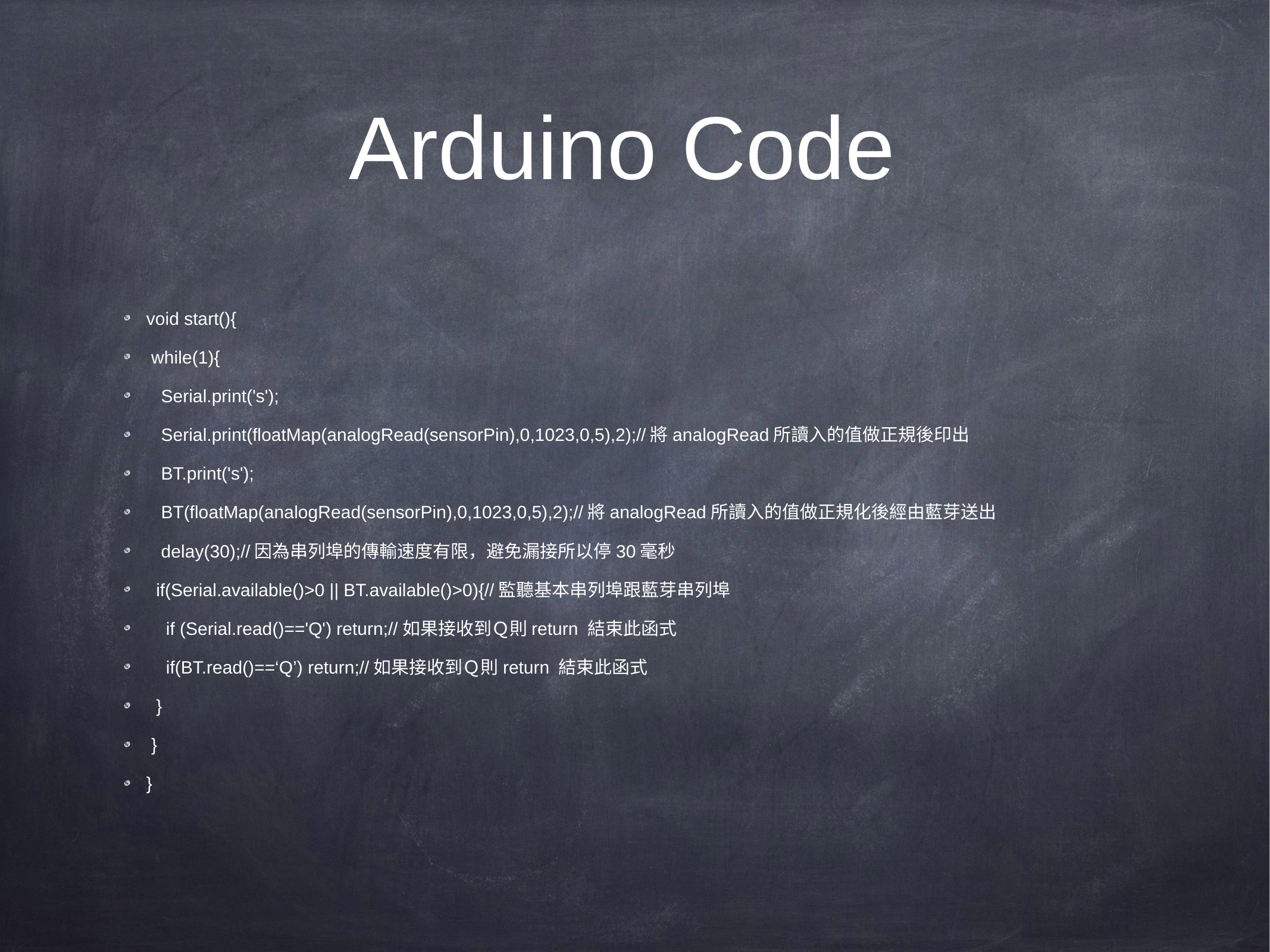

# Arduino Code
void start(){
 while(1){
   Serial.print('s');
   Serial.print(floatMap(analogRead(sensorPin),0,1023,0,5),2);//將analogRead所讀入的值做正規後印出
   BT.print('s');
   BT(floatMap(analogRead(sensorPin),0,1023,0,5),2);//將analogRead所讀入的值做正規化後經由藍芽送出
   delay(30);//因為串列埠的傳輸速度有限，避免漏接所以停30毫秒
  if(Serial.available()>0 || BT.available()>0){//監聽基本串列埠跟藍芽串列埠
    if (Serial.read()=='Q') return;//如果接收到Ｑ則return 結束此函式
    if(BT.read()==‘Q’) return;//如果接收到Ｑ則return 結束此函式
  }
 }
}
11